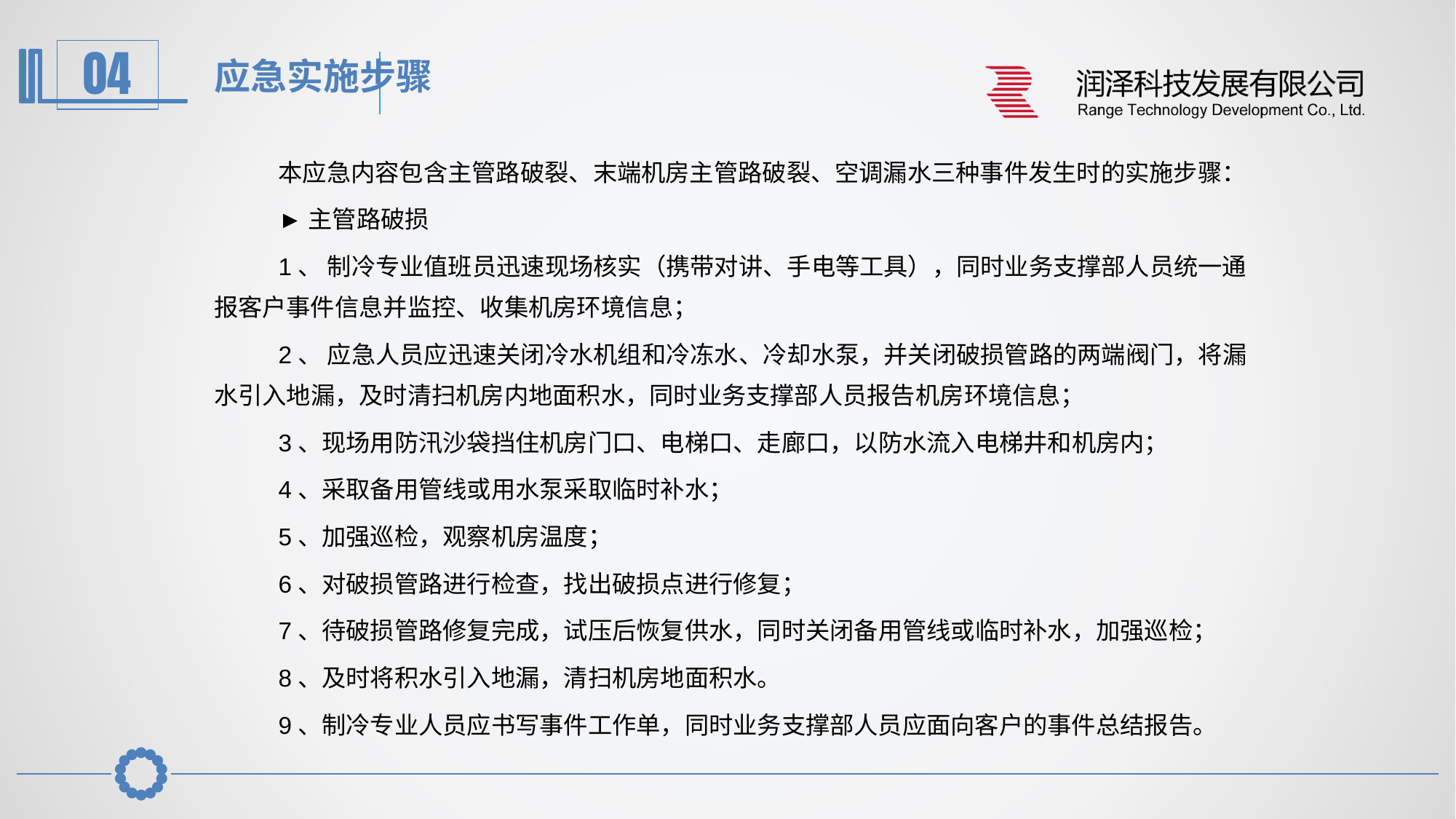

应急实施步骤
本应急内容包含主管路破裂、末端机房主管路破裂、空调漏水三种事件发生时的实施步骤：
►主管路破损
1、 制冷专业值班员迅速现场核实（携带对讲、手电等工具），同时业务支撑部人员统一通报客户事件信息并监控、收集机房环境信息；
2、 应急人员应迅速关闭冷水机组和冷冻水、冷却水泵，并关闭破损管路的两端阀门，将漏水引入地漏，及时清扫机房内地面积水，同时业务支撑部人员报告机房环境信息；
3、现场用防汛沙袋挡住机房门口、电梯口、走廊口，以防水流入电梯井和机房内；
4、采取备用管线或用水泵采取临时补水；
5、加强巡检，观察机房温度；
6、对破损管路进行检查，找出破损点进行修复；
7、待破损管路修复完成，试压后恢复供水，同时关闭备用管线或临时补水，加强巡检；
8、及时将积水引入地漏，清扫机房地面积水。
9、制冷专业人员应书写事件工作单，同时业务支撑部人员应面向客户的事件总结报告。